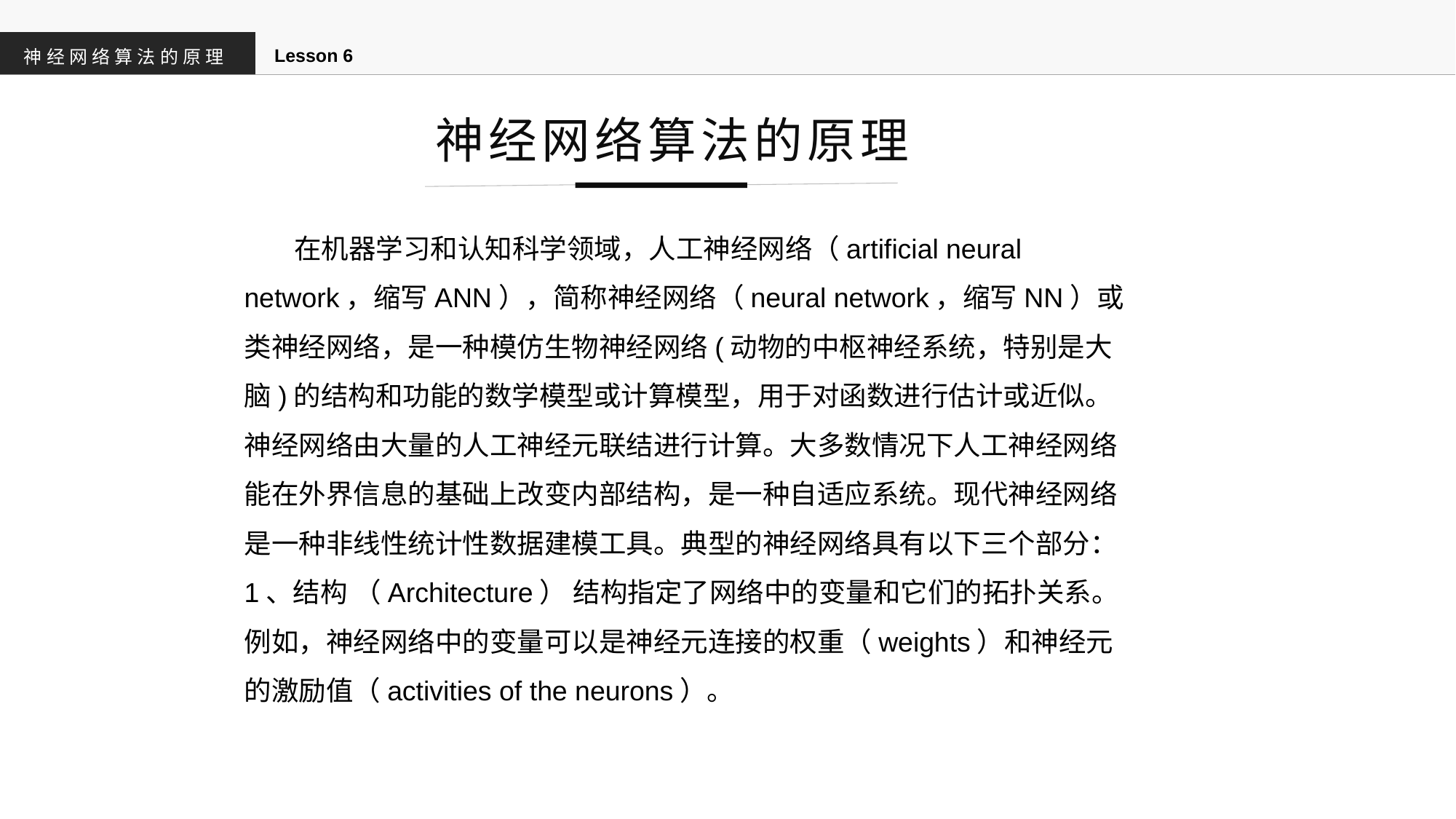

Lesson 6
神经网络算法的原理
神经网络算法的原理

       在机器学习和认知科学领域，人工神经网络（artificial neural network，缩写ANN），简称神经网络（neural network，缩写NN）或类神经网络，是一种模仿生物神经网络(动物的中枢神经系统，特别是大脑)的结构和功能的数学模型或计算模型，用于对函数进行估计或近似。神经网络由大量的人工神经元联结进行计算。大多数情况下人工神经网络能在外界信息的基础上改变内部结构，是一种自适应系统。现代神经网络是一种非线性统计性数据建模工具。典型的神经网络具有以下三个部分：
1、结构 （Architecture） 结构指定了网络中的变量和它们的拓扑关系。例如，神经网络中的变量可以是神经元连接的权重（weights）和神经元的激励值（activities of the neurons）。